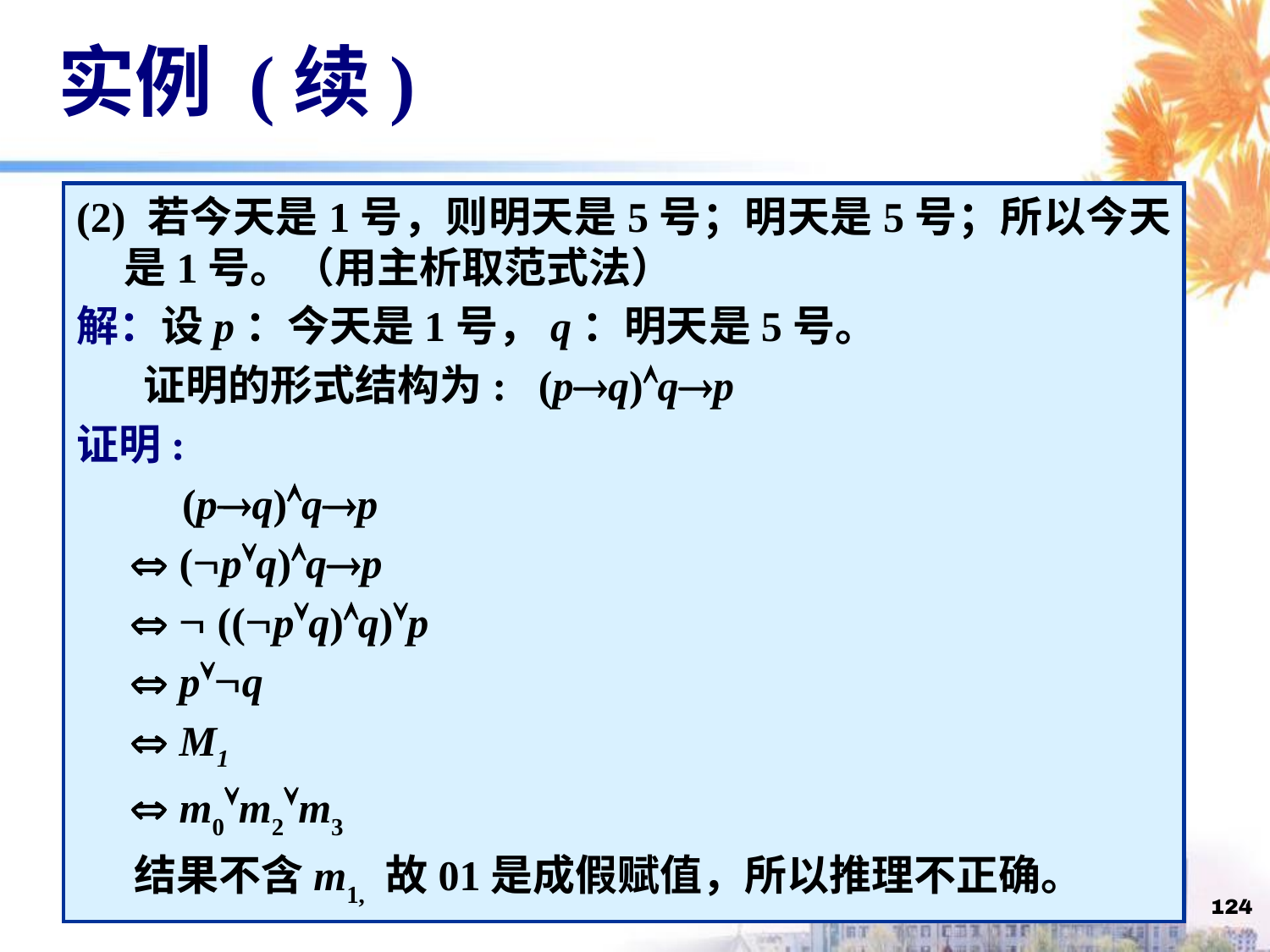

# 实例 (续)
(2) 若今天是1号，则明天是5号；明天是5号；所以今天是1号。（用主析取范式法）
解：设p：今天是1号，q：明天是5号。
      证明的形式结构为:   (p→q)∧q→p
证明:
          (p→q)∧q→p
     ⇔ (¬p∨q)∧q→p
     ⇔ ¬ ((¬p∨q)∧q)∨p
     ⇔ p∨¬q
     ⇔ M1
     ⇔ m0∨m2∨m3
     结果不含m1, 故01是成假赋值，所以推理不正确。
124